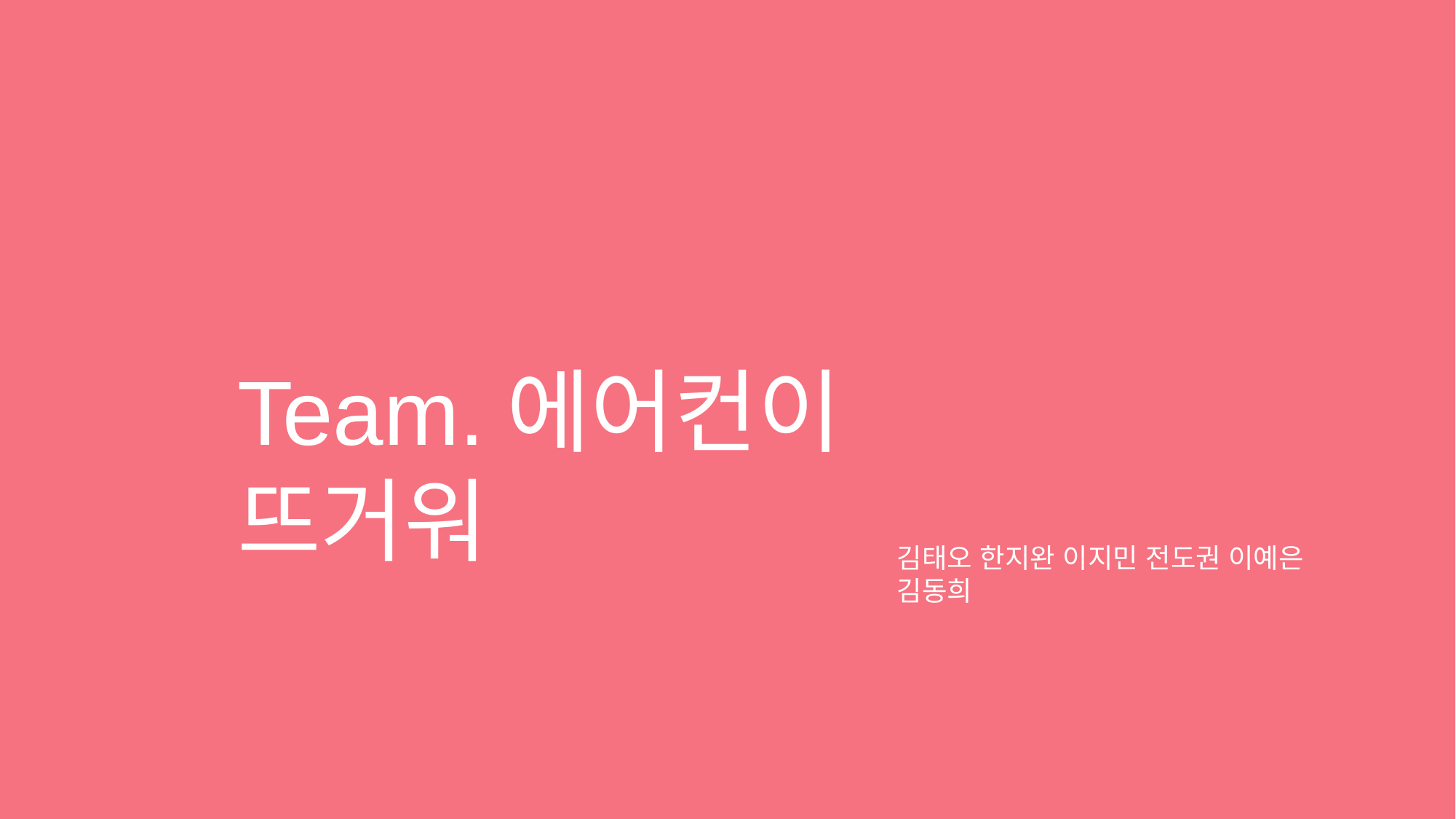

Team.에어컨이 뜨거워
김태오 한지완 이지민 전도권 이예은 김동희